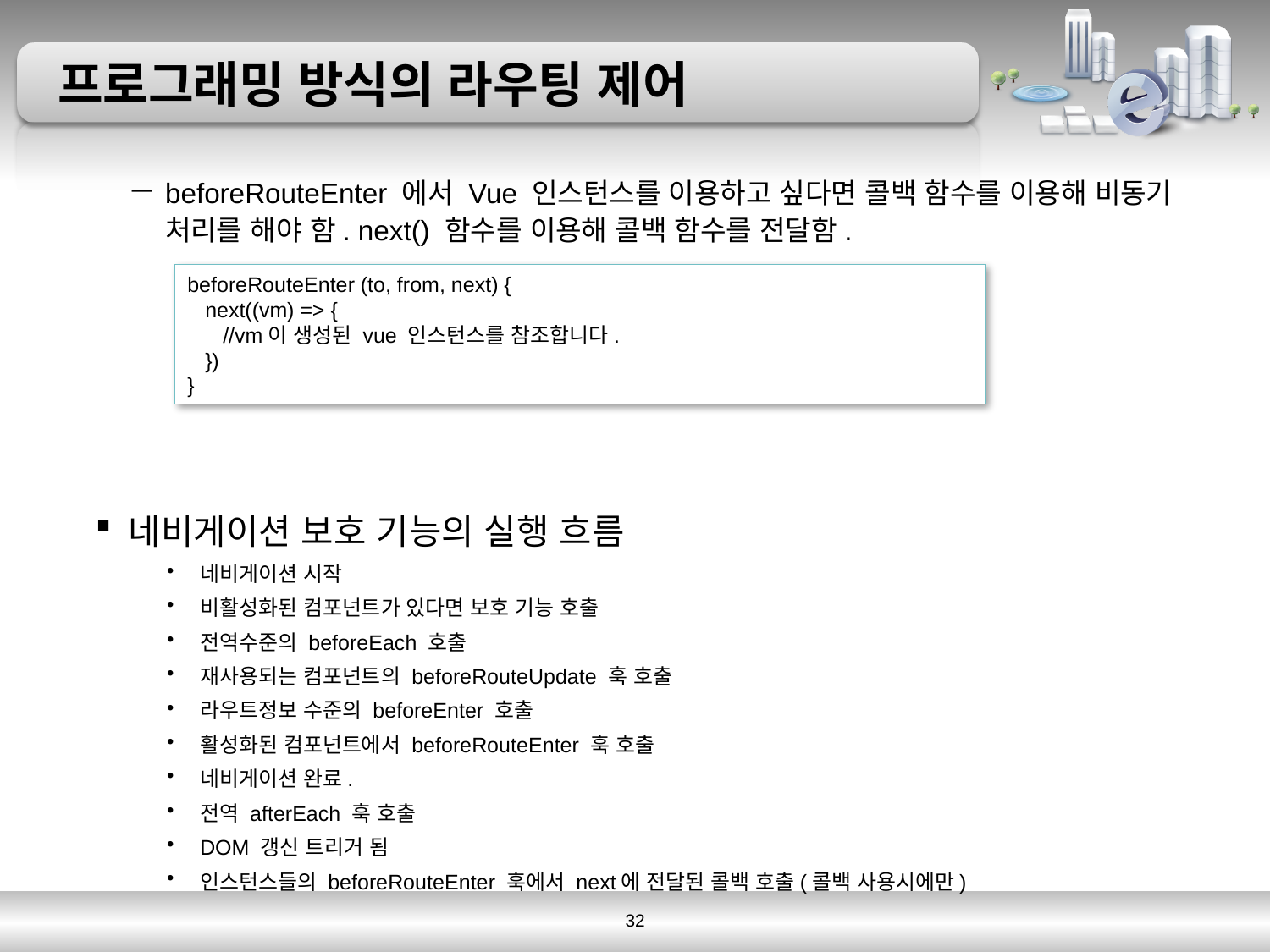

# 프로그래밍 방식의 라우팅 제어
beforeRouteEnter 에서 Vue 인스턴스를 이용하고 싶다면 콜백 함수를 이용해 비동기 처리를 해야 함. next() 함수를 이용해 콜백 함수를 전달함.

네비게이션 보호 기능의 실행 흐름
네비게이션 시작
비활성화된 컴포넌트가 있다면 보호 기능 호출
전역수준의 beforeEach 호출
재사용되는 컴포넌트의 beforeRouteUpdate 훅 호출
라우트정보 수준의 beforeEnter 호출
활성화된 컴포넌트에서 beforeRouteEnter 훅 호출
네비게이션 완료.
전역 afterEach 훅 호출
DOM 갱신 트리거 됨
인스턴스들의 beforeRouteEnter 훅에서 next에 전달된 콜백 호출(콜백 사용시에만)

beforeRouteEnter (to, from, next) {
   next((vm) => {
      //vm이 생성된 vue 인스턴스를 참조합니다.
   })
}